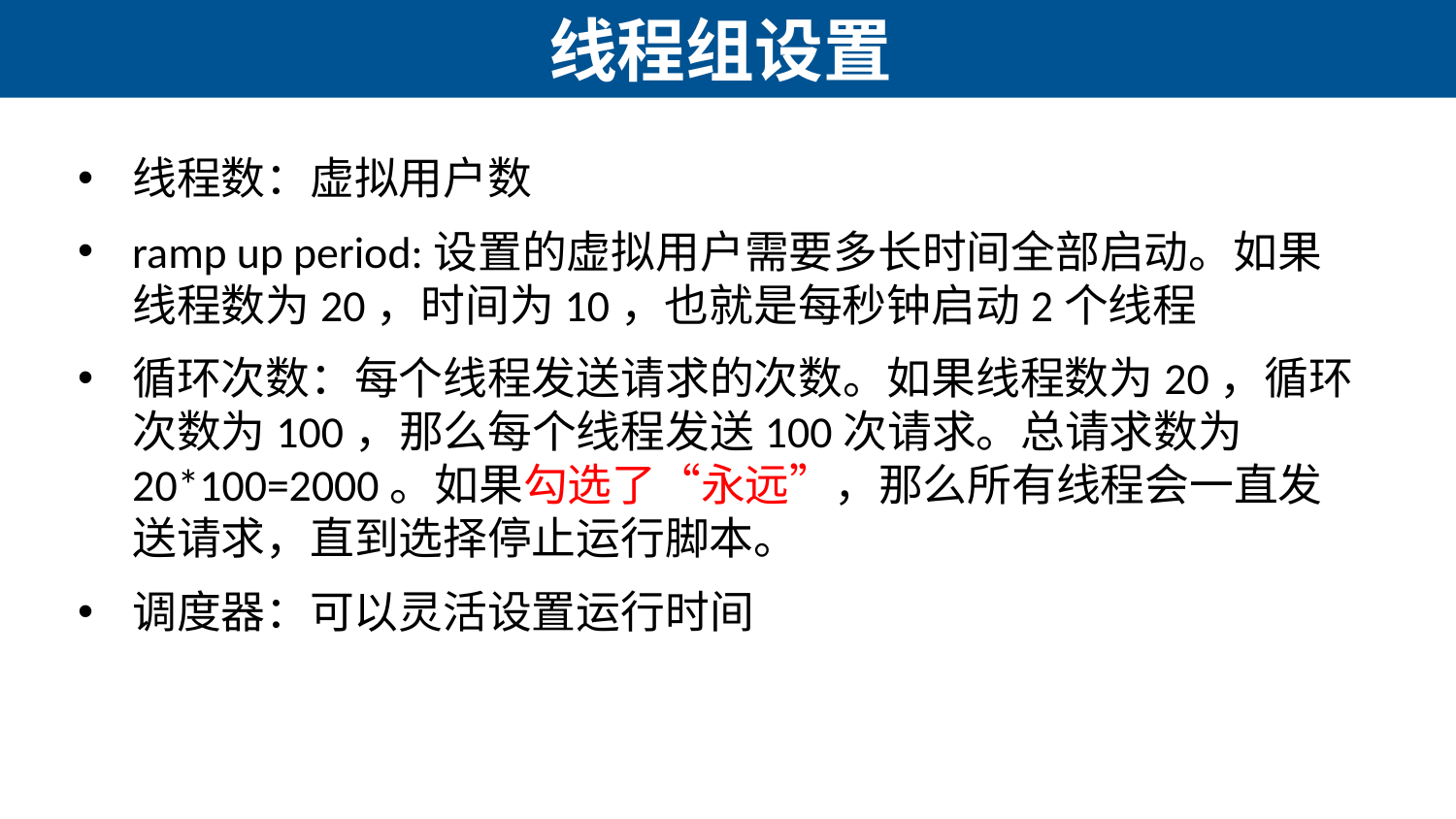

# 线程组设置
线程数：虚拟用户数
ramp up period:设置的虚拟用户需要多长时间全部启动。如果线程数为20，时间为10，也就是每秒钟启动2个线程
循环次数：每个线程发送请求的次数。如果线程数为20，循环次数为100，那么每个线程发送100次请求。总请求数为20*100=2000。如果勾选了“永远”，那么所有线程会一直发送请求，直到选择停止运行脚本。
调度器：可以灵活设置运行时间